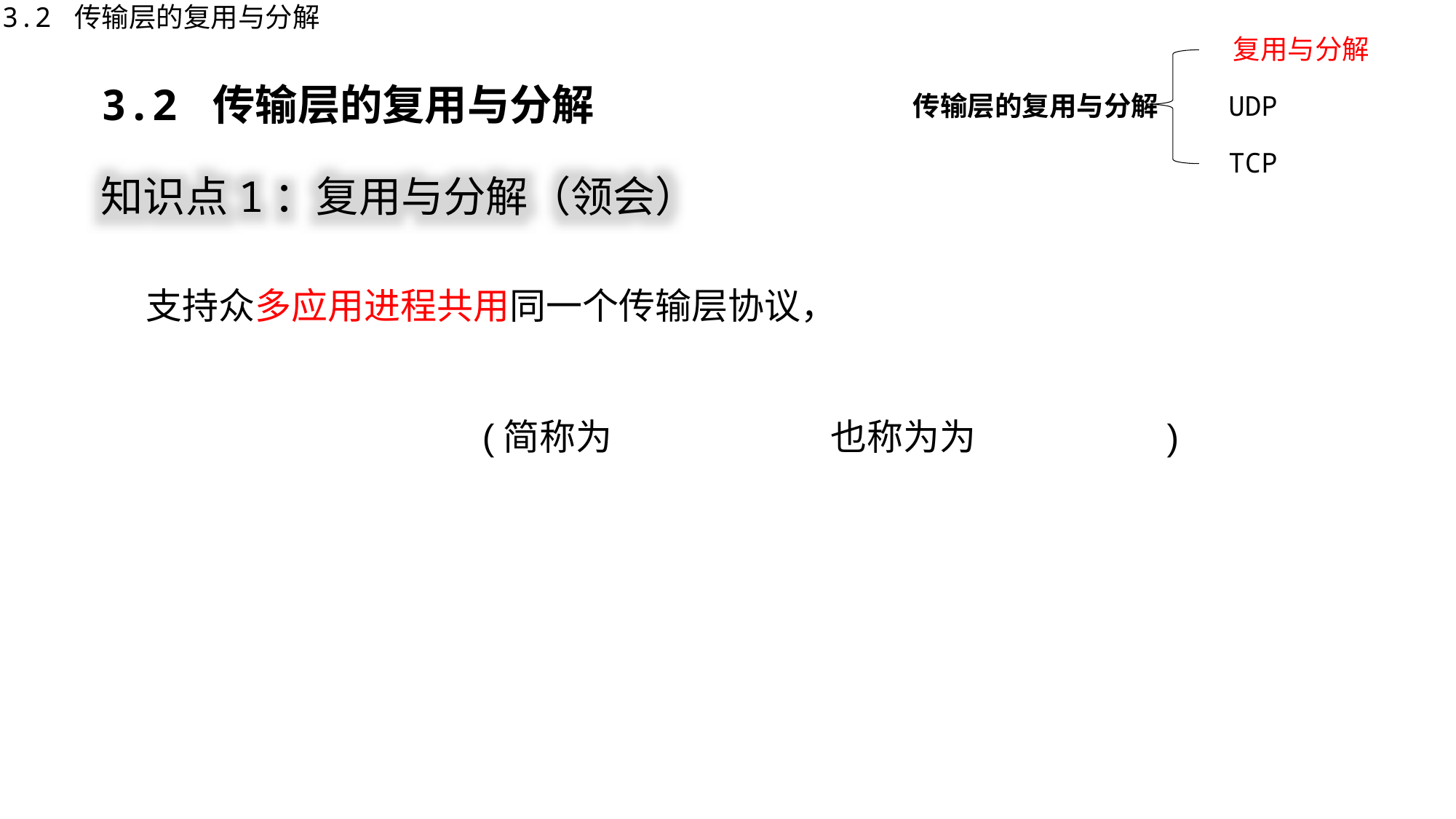

3.2 传输层的复用与分解
复用与分解

传输层的复用与分解
UDP
TCP
3.2 传输层的复用与分解
知识点1：复用与分解（领会）
支持众多应用进程共用同一个传输层协议，并能够将接收到的数据准确交付给不同的应用进程，是传输层需要实现的一项基本功能，称为传输层的多路复用与多路分解(简称为复用与分解，也称为为复用与分用)